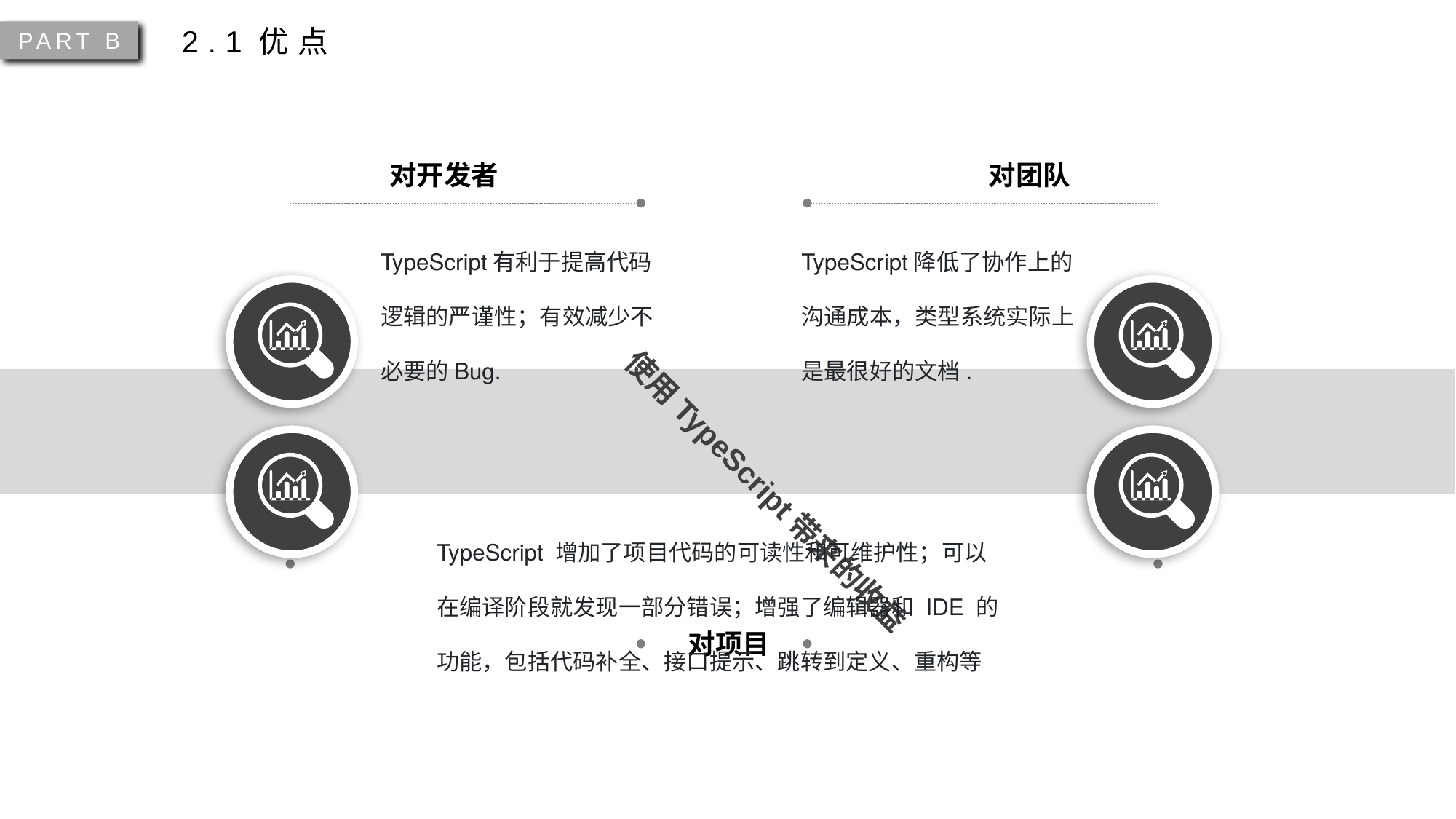

2.1优点
PART B
对开发者
对团队

TypeScript有利于提高代码逻辑的严谨性；有效减少不必要的Bug.
TypeScript降低了协作上的沟通成本，类型系统实际上是最很好的文档.

使用TypeScript带来的收益

TypeScript 增加了项目代码的可读性和可维护性；可以在编译阶段就发现一部分错误；增强了编辑器和 IDE 的功能，包括代码补全、接口提示、跳转到定义、重构等

对项目